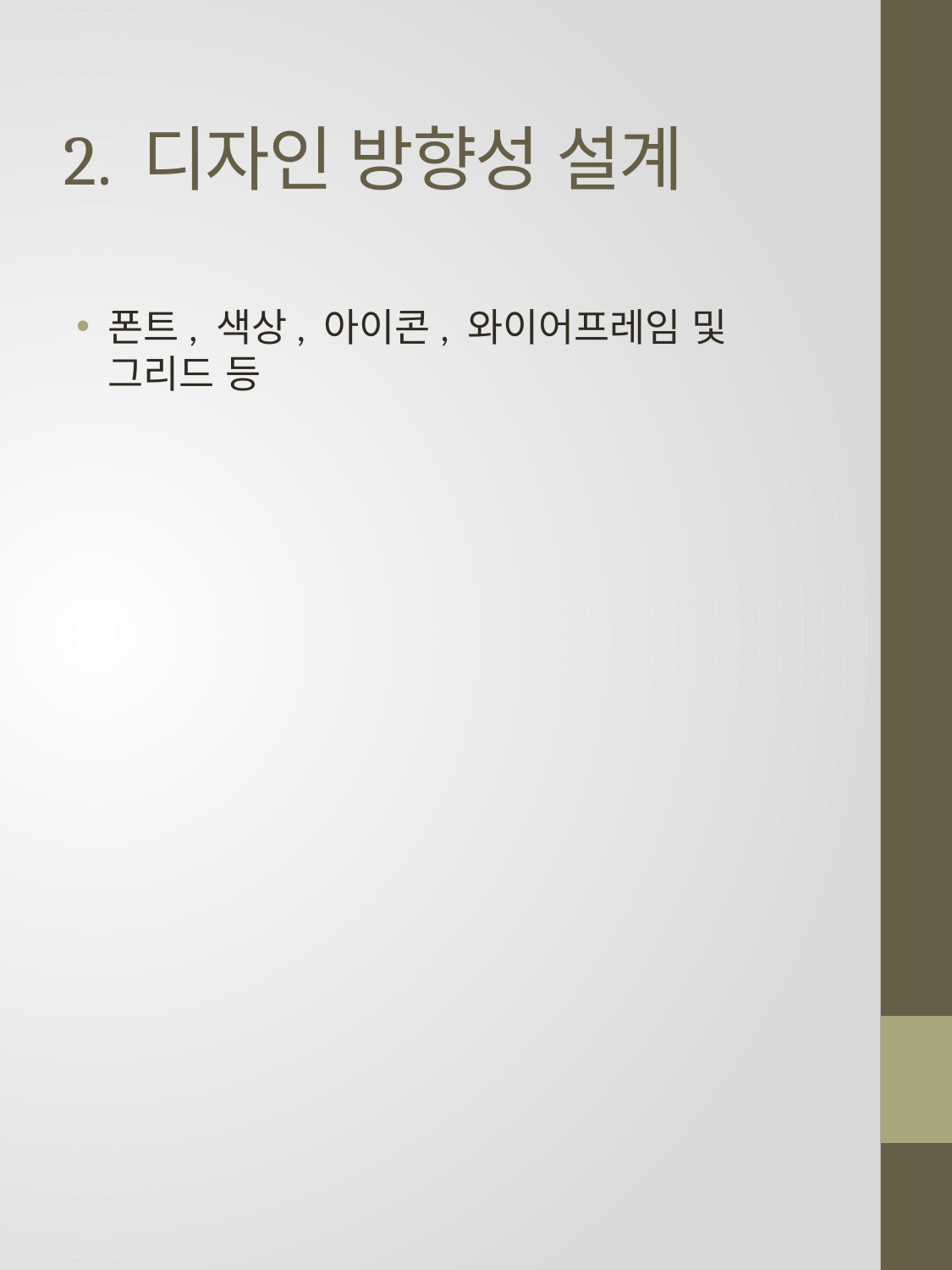

# 2. 디자인 방향성 설계
폰트, 색상, 아이콘, 와이어프레임 및 그리드 등